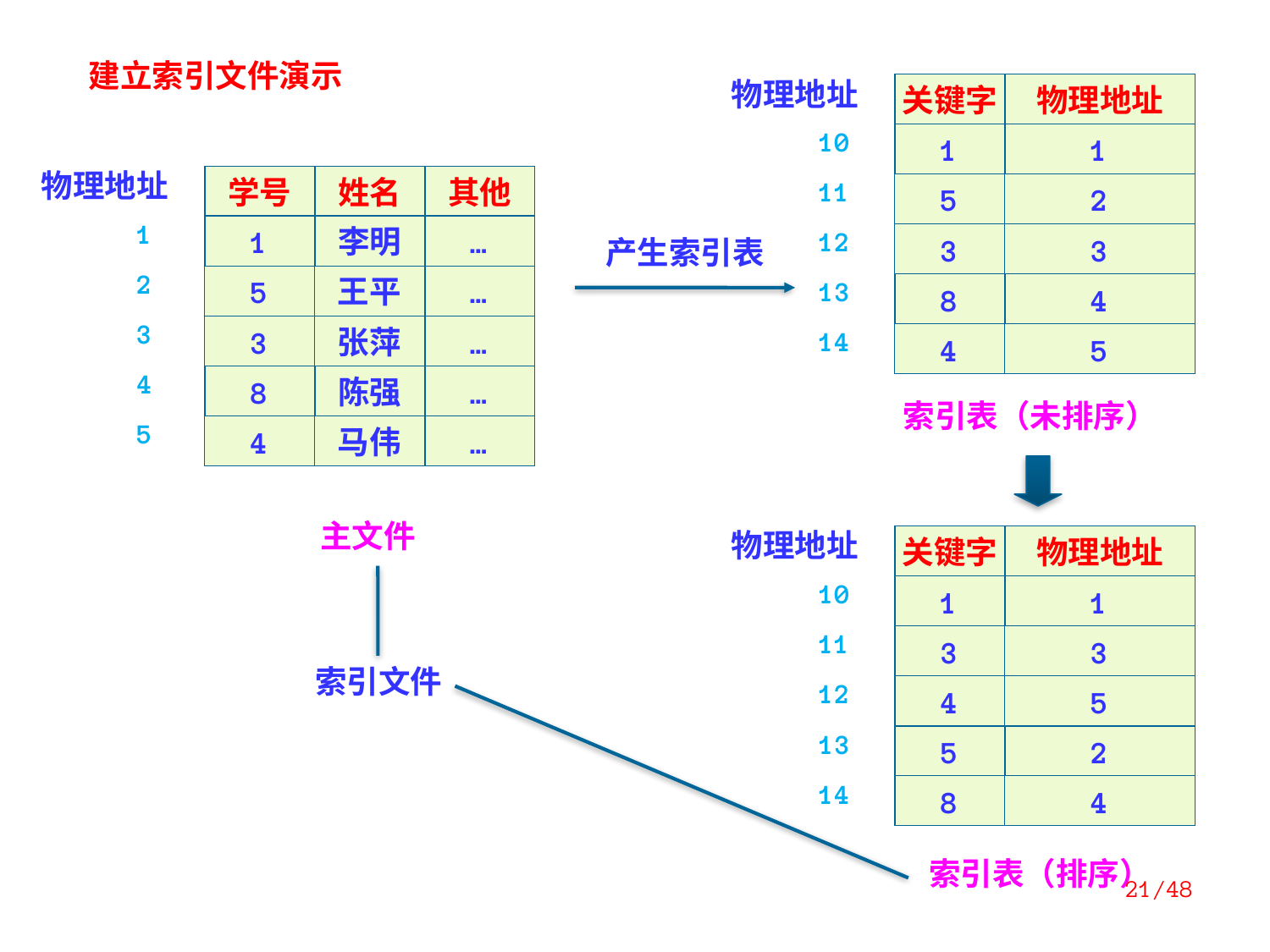

建立索引文件演示
物理地址
关键字
物理地址
10
1
1
11
5
2
12
3
3
13
8
4
14
4
5
索引表（未排序）
物理地址
学号
姓名
其他
1
1
李明
…
产生索引表

2
5
王平
…
3
3
张萍
…
4
8
陈强
…
5
4
马伟
…

物理地址
关键字
物理地址
10
1
1
11
3
3
12
4
5
13
5
2
14
8
4
索引表（排序）
主文件

索引文件

21/48